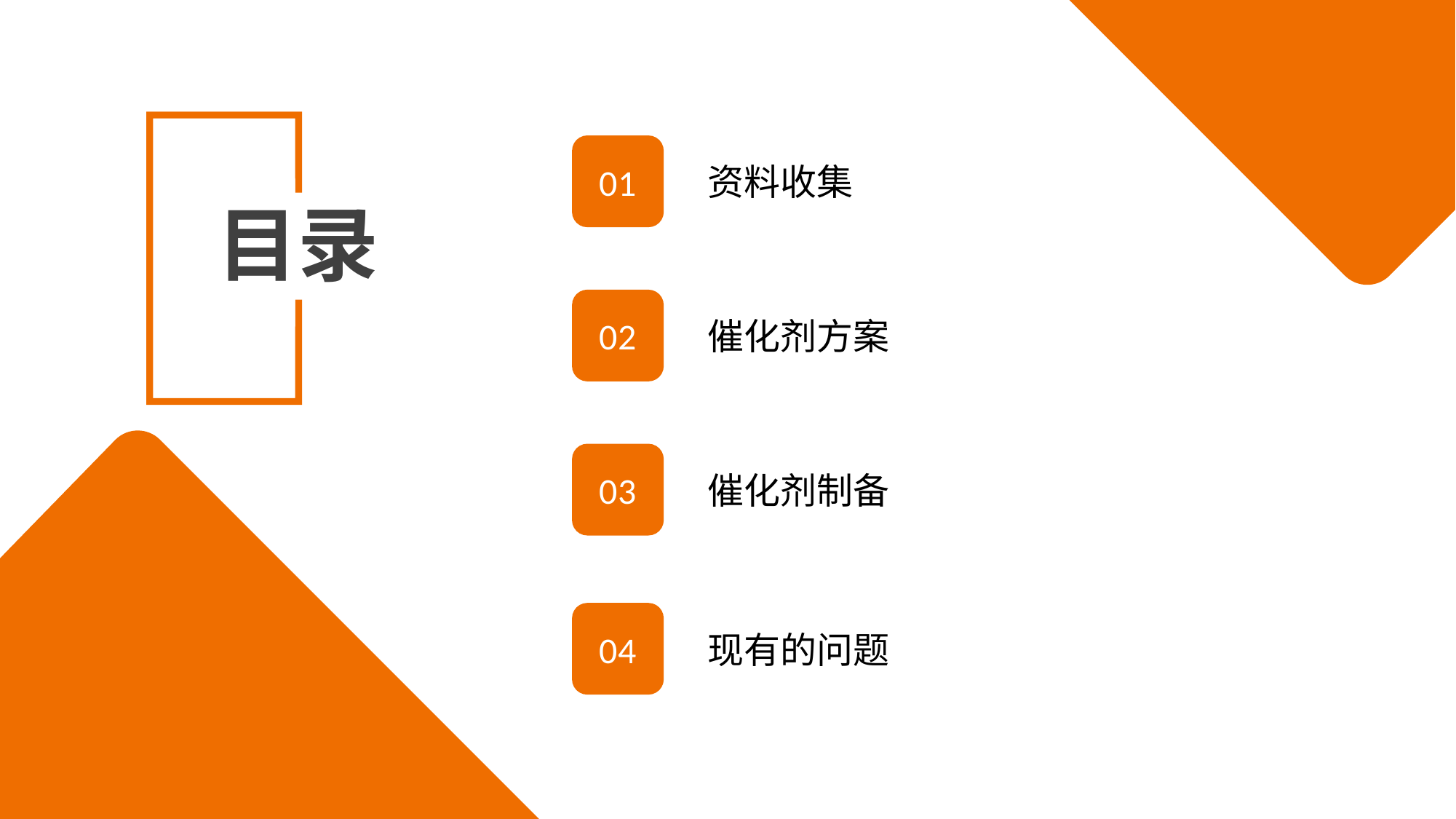

目录
01
资料收集
02
催化剂方案
03
催化剂制备

04
现有的问题